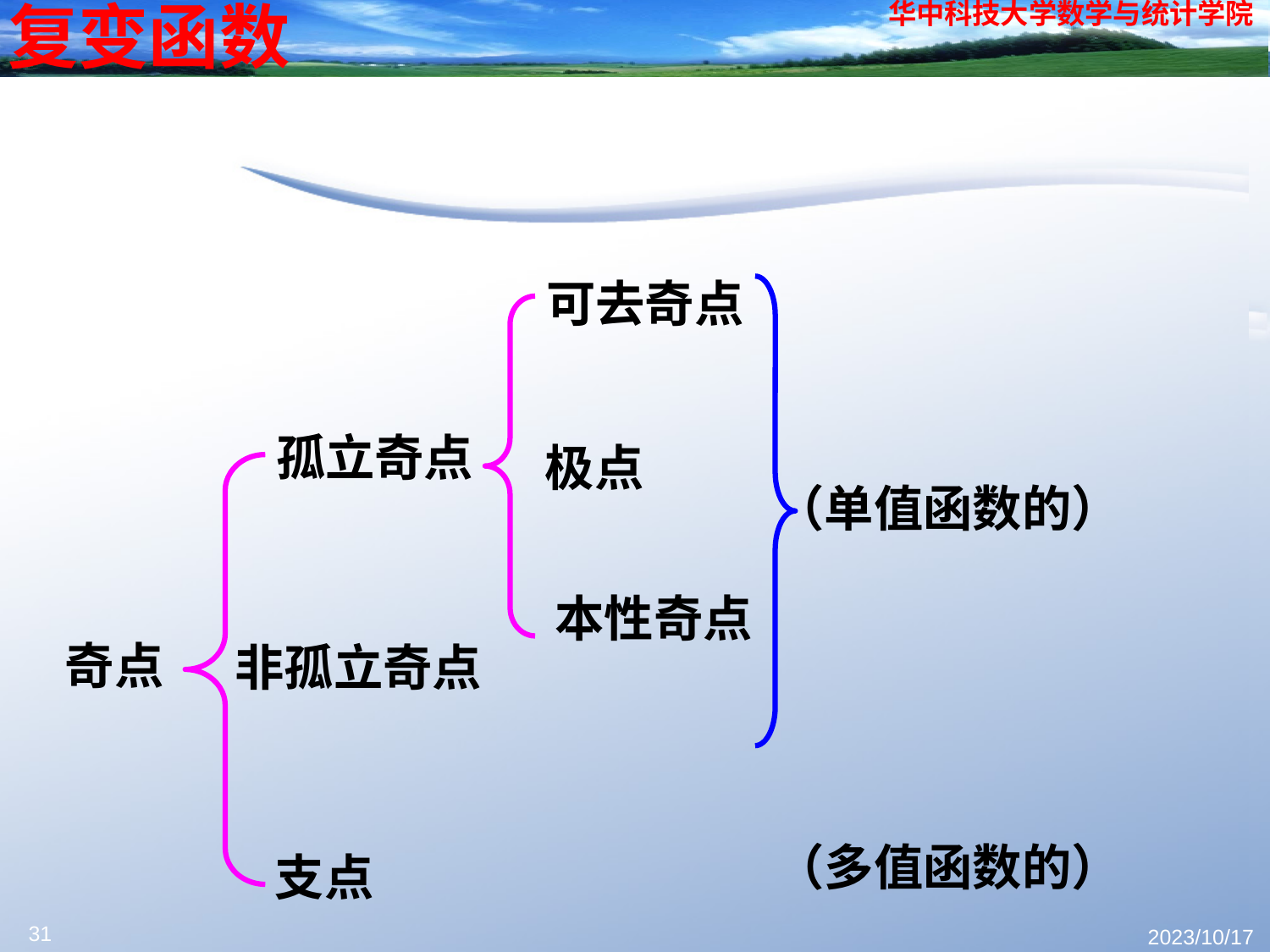

可去奇点

孤立奇点
极点

（单值函数的）
本性奇点
奇点
非孤立奇点
（多值函数的）
支点
31
2023/10/17